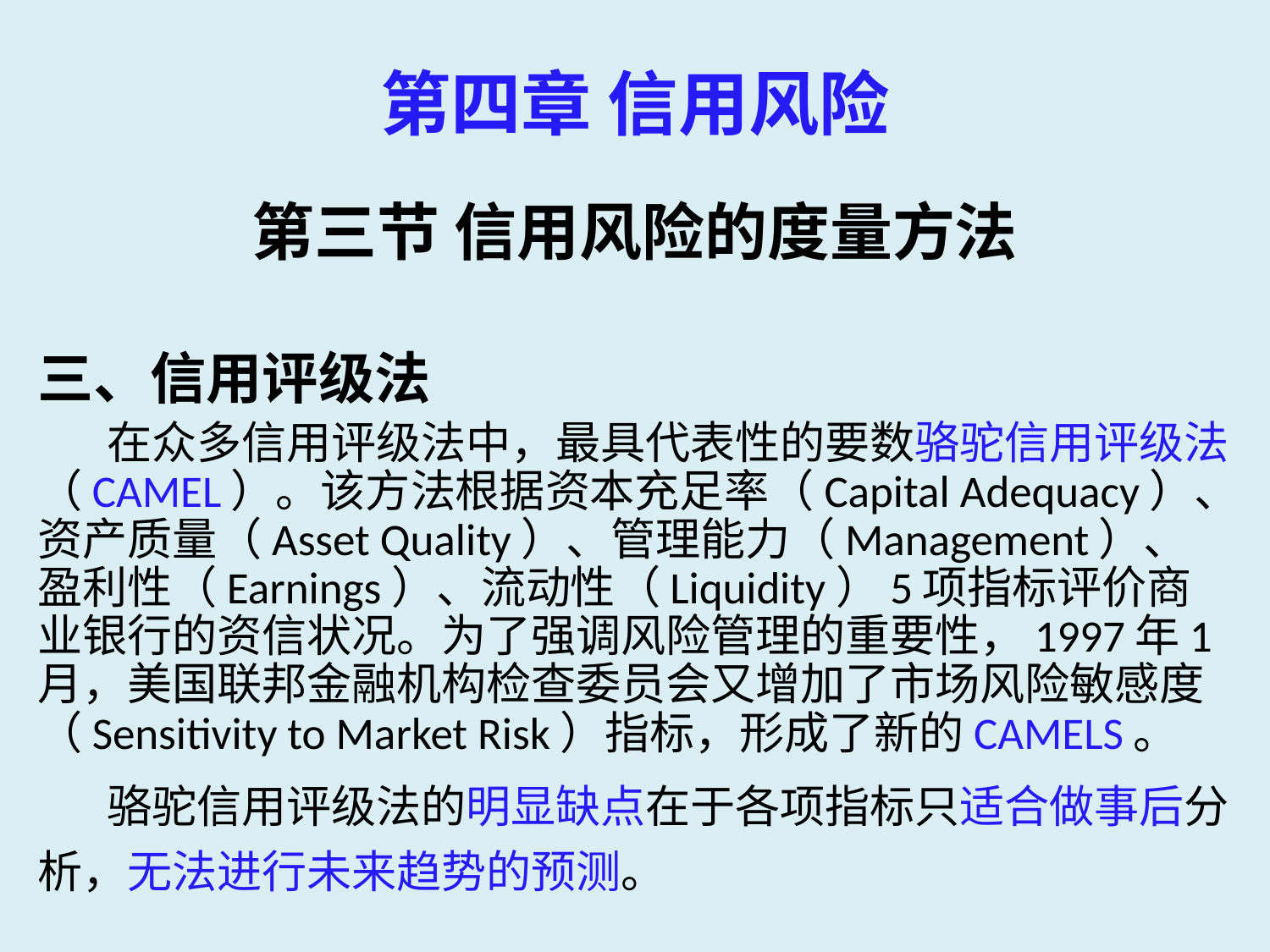

# 第四章 信用风险
第三节 信用风险的度量方法

三、信用评级法
      在众多信用评级法中，最具代表性的要数骆驼信用评级法（CAMEL）。该方法根据资本充足率（Capital Adequacy）、资产质量（Asset Quality）、管理能力（Management）、盈利性（Earnings）、流动性（Liquidity）5项指标评价商业银行的资信状况。为了强调风险管理的重要性，1997年1月，美国联邦金融机构检查委员会又增加了市场风险敏感度（Sensitivity to Market Risk）指标，形成了新的CAMELS。
      骆驼信用评级法的明显缺点在于各项指标只适合做事后分析，无法进行未来趋势的预测。